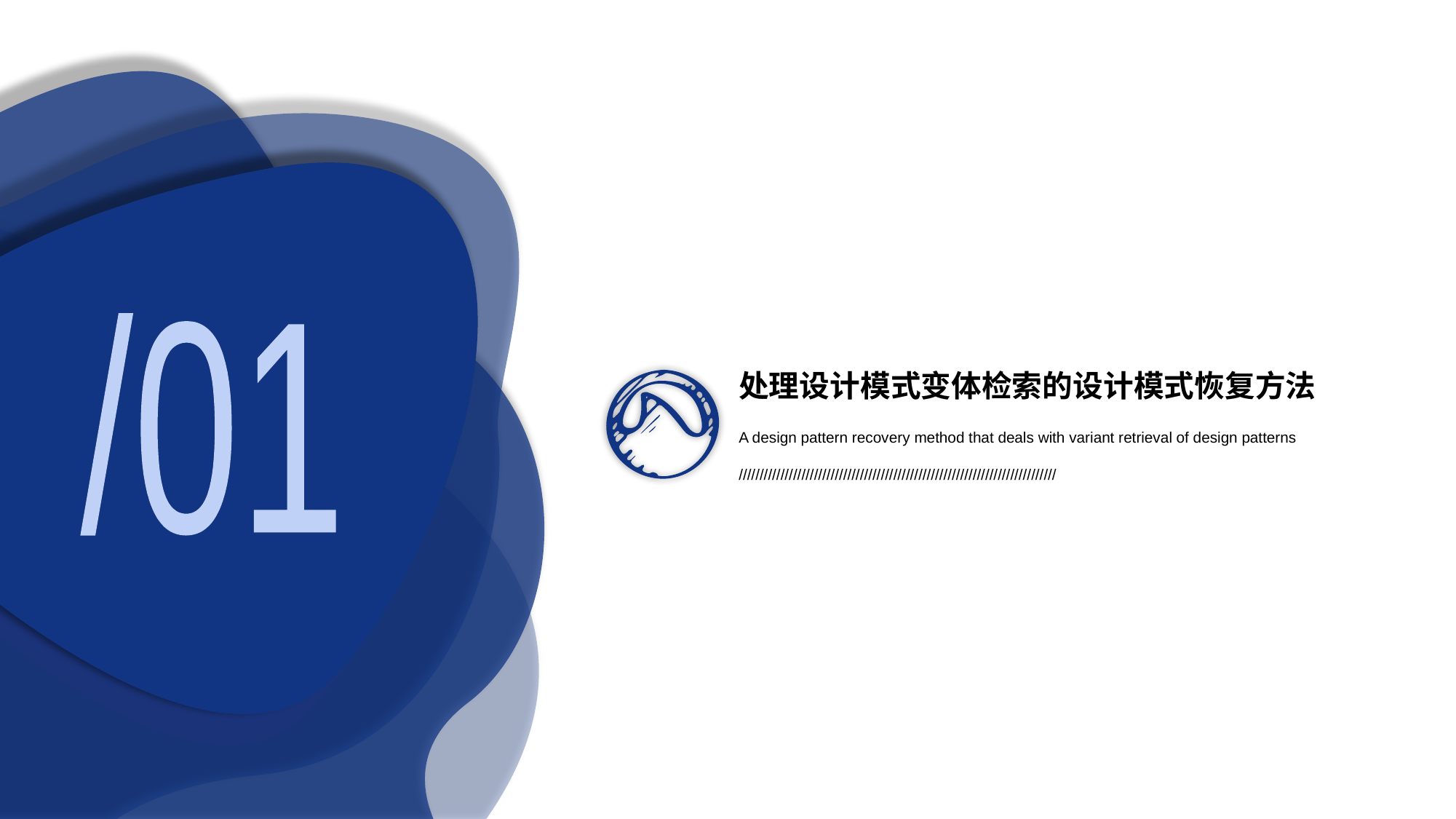

/01
处理设计模式变体检索的设计模式恢复方法

A design pattern recovery method that deals with variant retrieval of design patterns
////////////////////////////////////////////////////////////////////////////